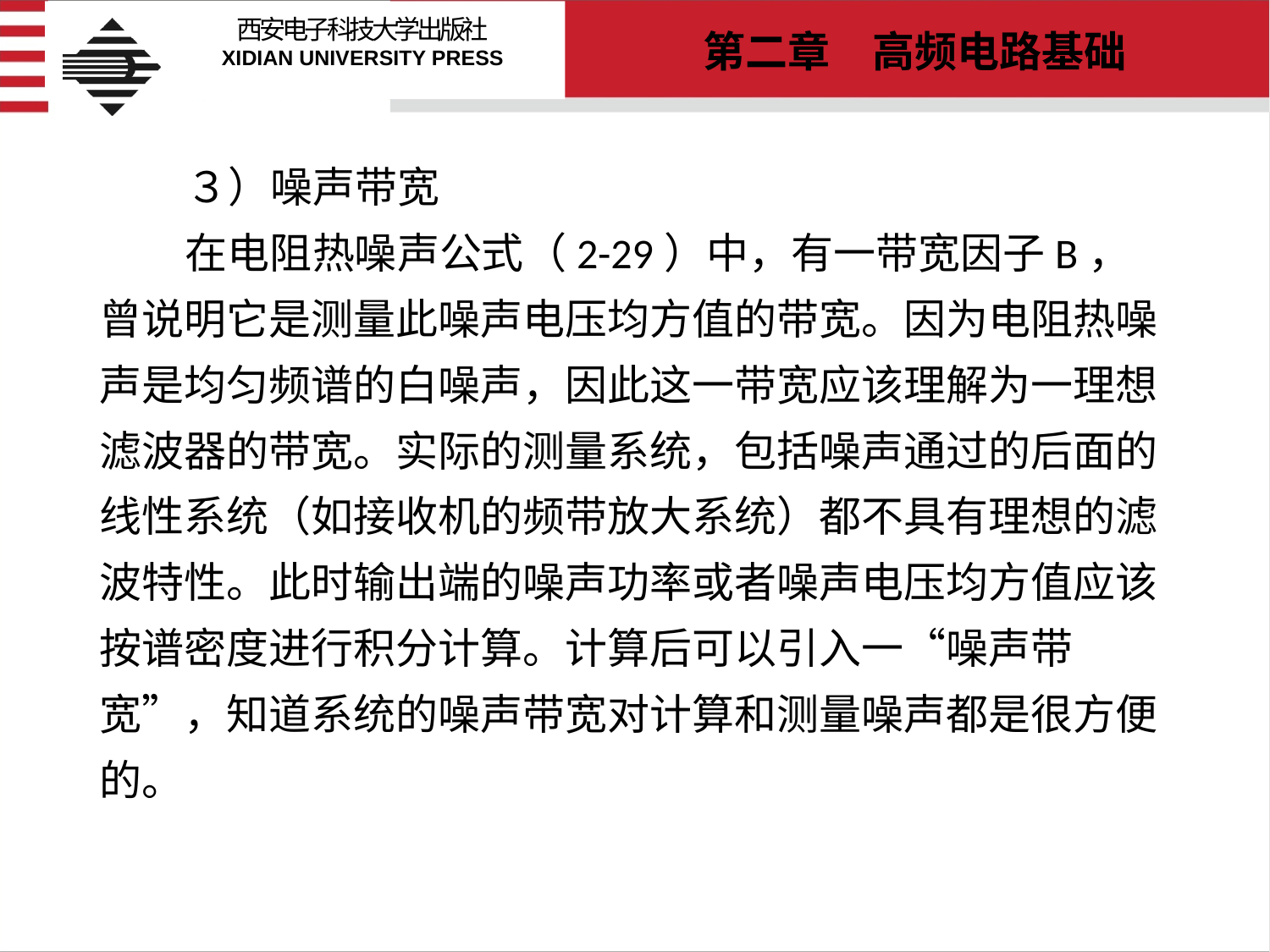

# ３）噪声带宽 在电阻热噪声公式（2-29）中，有一带宽因子B，曾说明它是测量此噪声电压均方值的带宽。因为电阻热噪声是均匀频谱的白噪声，因此这一带宽应该理解为一理想滤波器的带宽。实际的测量系统，包括噪声通过的后面的线性系统（如接收机的频带放大系统）都不具有理想的滤波特性。此时输出端的噪声功率或者噪声电压均方值应该按谱密度进行积分计算。计算后可以引入一“噪声带宽”，知道系统的噪声带宽对计算和测量噪声都是很方便的。